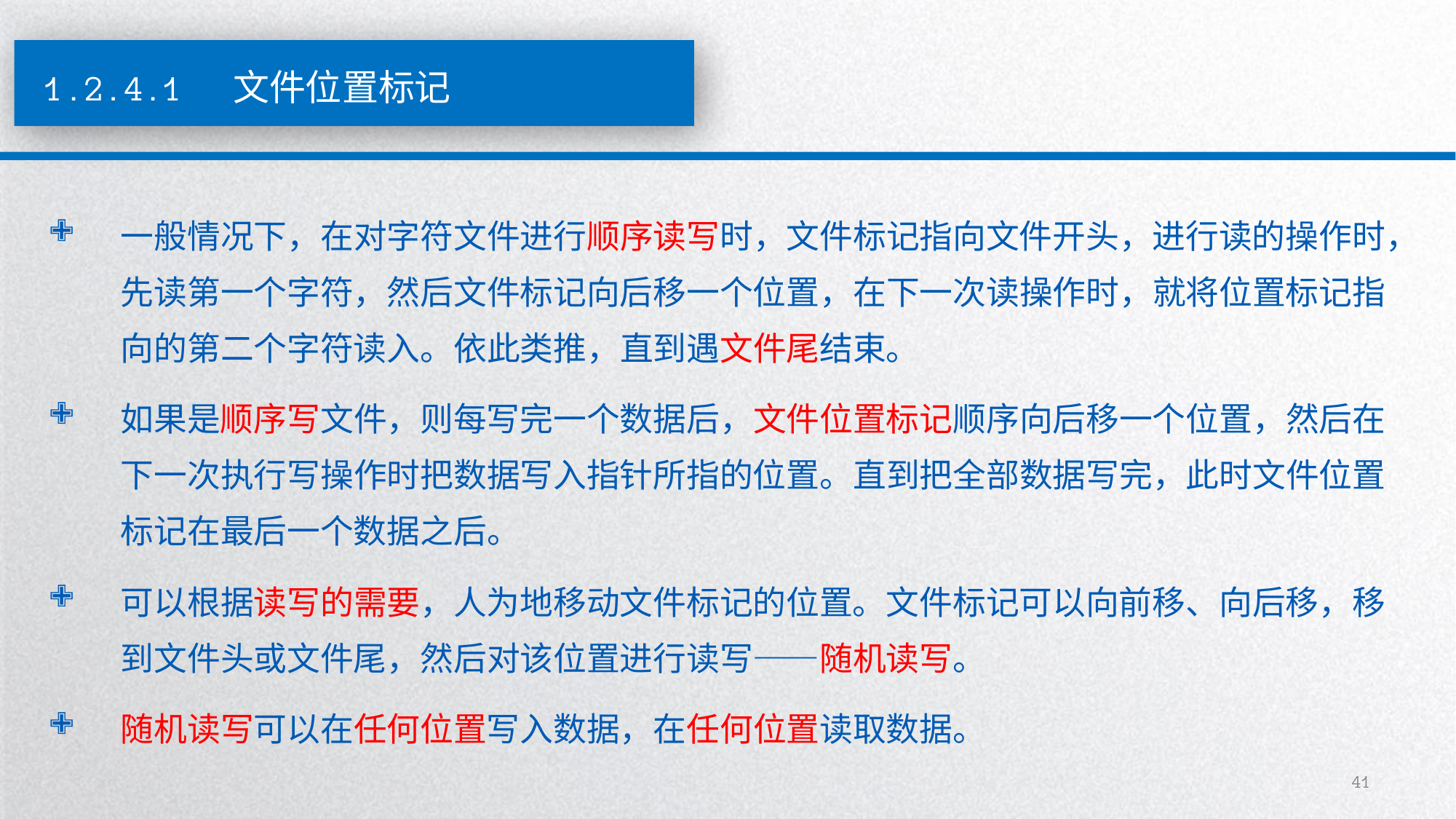

1.2.4.1  文件位置标记
一般情况下，在对字符文件进行顺序读写时，文件标记指向文件开头，进行读的操作时，先读第一个字符，然后文件标记向后移一个位置，在下一次读操作时，就将位置标记指向的第二个字符读入。依此类推，直到遇文件尾结束。
如果是顺序写文件，则每写完一个数据后，文件位置标记顺序向后移一个位置，然后在下一次执行写操作时把数据写入指针所指的位置。直到把全部数据写完，此时文件位置标记在最后一个数据之后。
可以根据读写的需要，人为地移动文件标记的位置。文件标记可以向前移、向后移，移到文件头或文件尾，然后对该位置进行读写——随机读写。
随机读写可以在任何位置写入数据，在任何位置读取数据。
41